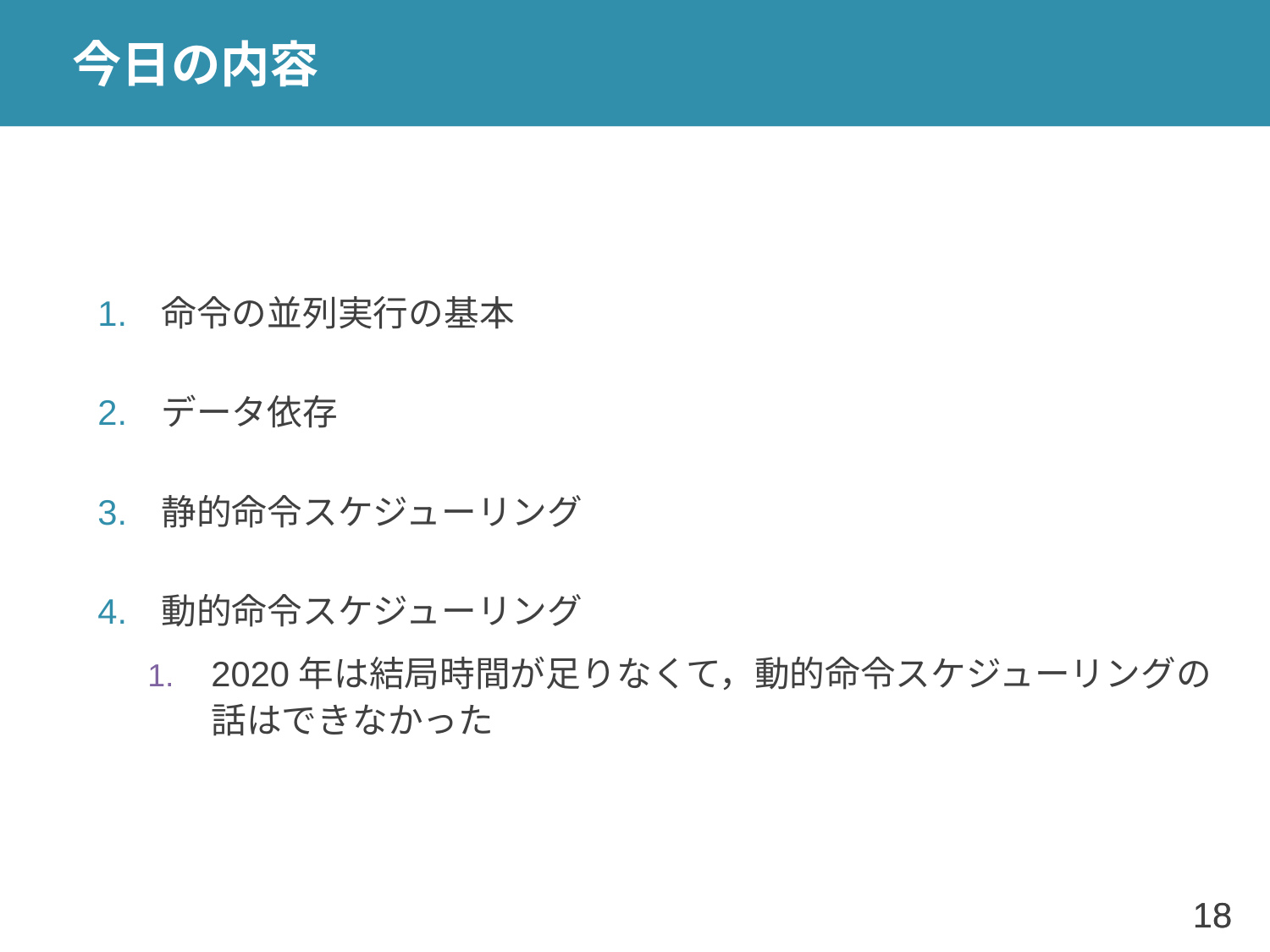

# 今日の内容
命令の並列実行の基本
データ依存
静的命令スケジューリング
動的命令スケジューリング
2020年は結局時間が足りなくて，動的命令スケジューリングの話はできなかった